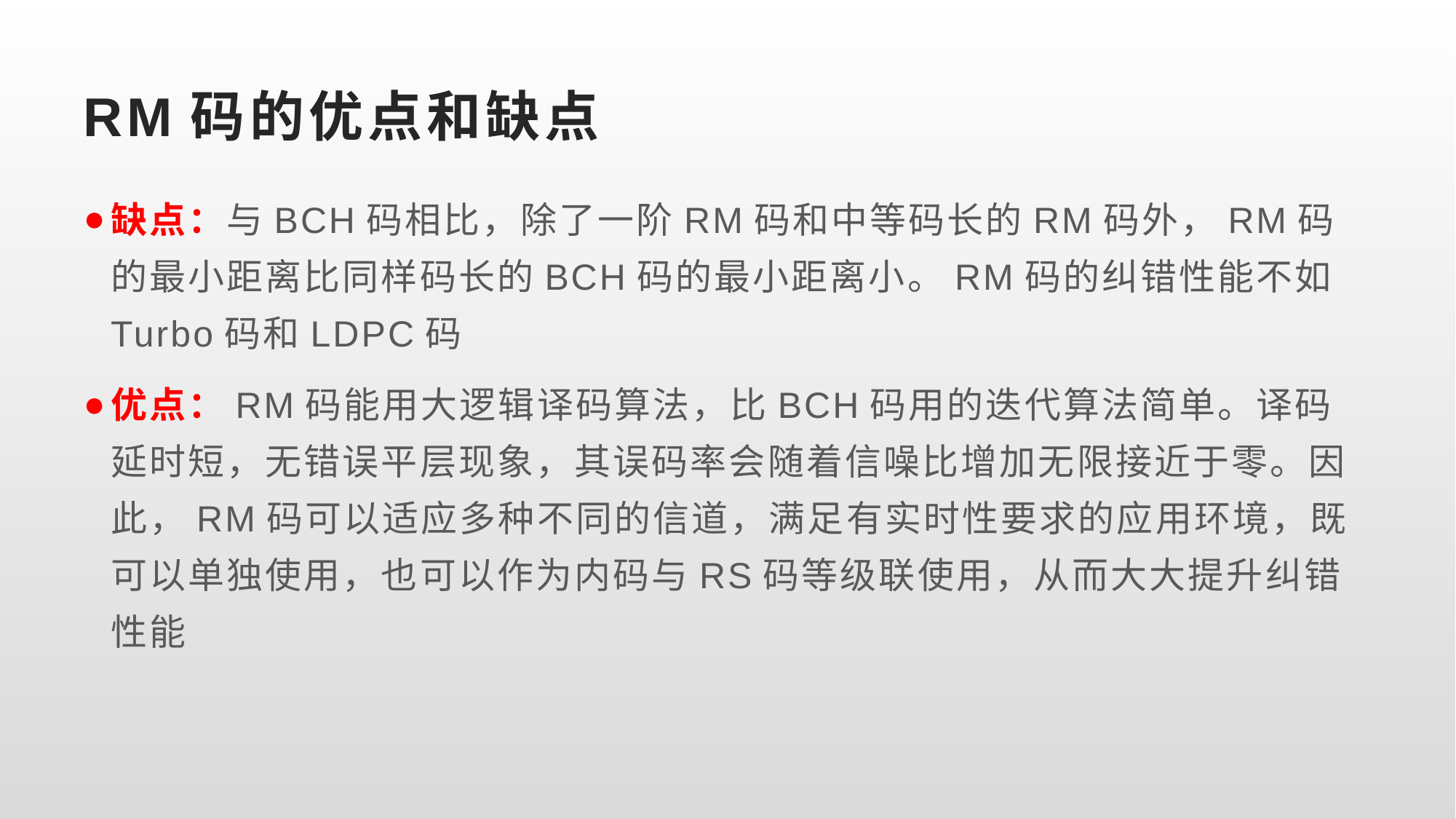

# RM码的优点和缺点
缺点：与BCH码相比，除了一阶RM码和中等码长的RM码外，RM码的最小距离比同样码长的BCH码的最小距离小。RM码的纠错性能不如Turbo码和LDPC码
优点：RM码能用大逻辑译码算法，比BCH码用的迭代算法简单。译码延时短，无错误平层现象，其误码率会随着信噪比增加无限接近于零。因此，RM码可以适应多种不同的信道，满足有实时性要求的应用环境，既可以单独使用，也可以作为内码与RS码等级联使用，从而大大提升纠错性能
法拉第(1791-1861)
法拉第(1791-1861)
法拉第(1791-1861)
法拉第(1791-1861)
法拉第(1791-1861)
法拉第(1791-1861)
法拉第(1791-1861)